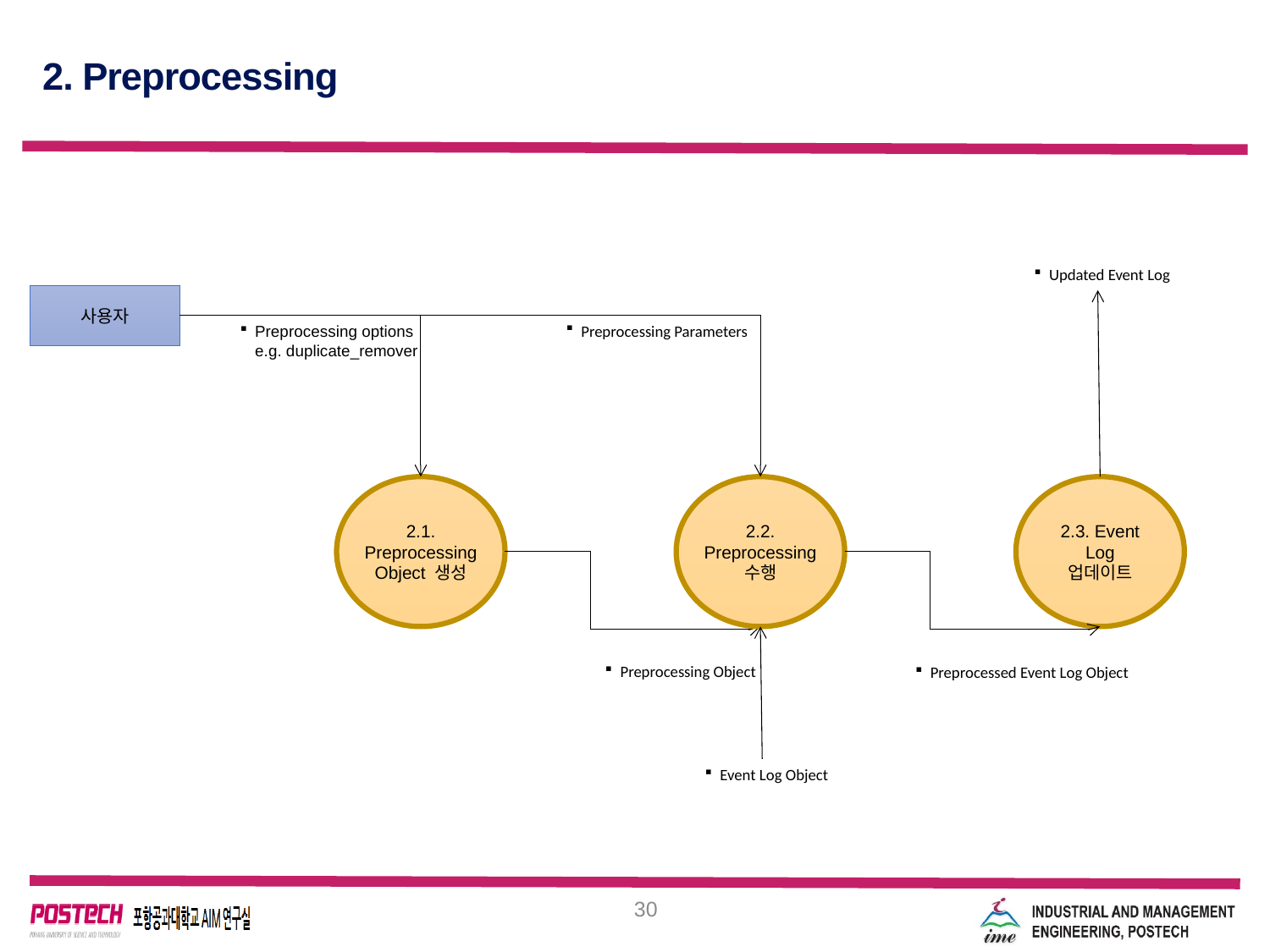

# 2. Preprocessing
Updated Event Log
사용자
Preprocessing Parameters
Preprocessing options
e.g. duplicate_remover
2.1. Preprocessing Object 생성
2.2. Preprocessing 수행
2.3. Event Log 업데이트
Preprocessing Object
Preprocessed Event Log Object
Event Log Object
30